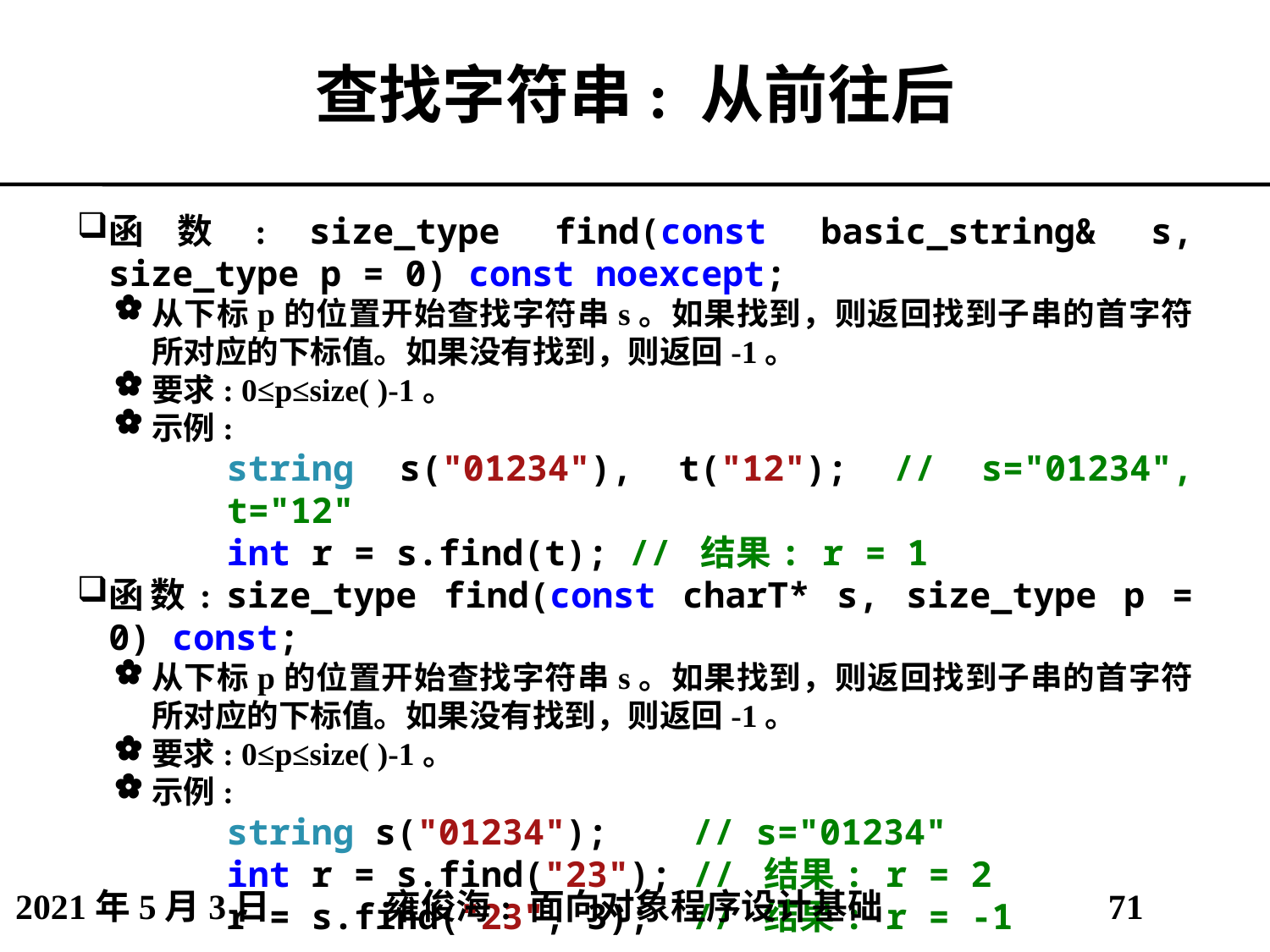

# 查找字符串: 从前往后

函数: size_type find(const basic_string& s, size_type p = 0) const noexcept;
从下标p的位置开始查找字符串s。如果找到，则返回找到子串的首字符所对应的下标值。如果没有找到，则返回-1。
要求: 0≤p≤size( )-1。
示例:
string s("01234"), t("12"); // s="01234", t="12"
int r = s.find(t); // 结果: r = 1
函数: size_type find(const charT* s, size_type p = 0) const;
从下标p的位置开始查找字符串s。如果找到，则返回找到子串的首字符所对应的下标值。如果没有找到，则返回-1。
要求: 0≤p≤size( )-1。
示例:
string s("01234");    // s="01234"
int r = s.find("23"); // 结果: r = 2
r = s.find("23", 3);  // 结果: r = -1
2021年5月3日
雍俊海: 面向对象程序设计基础
71